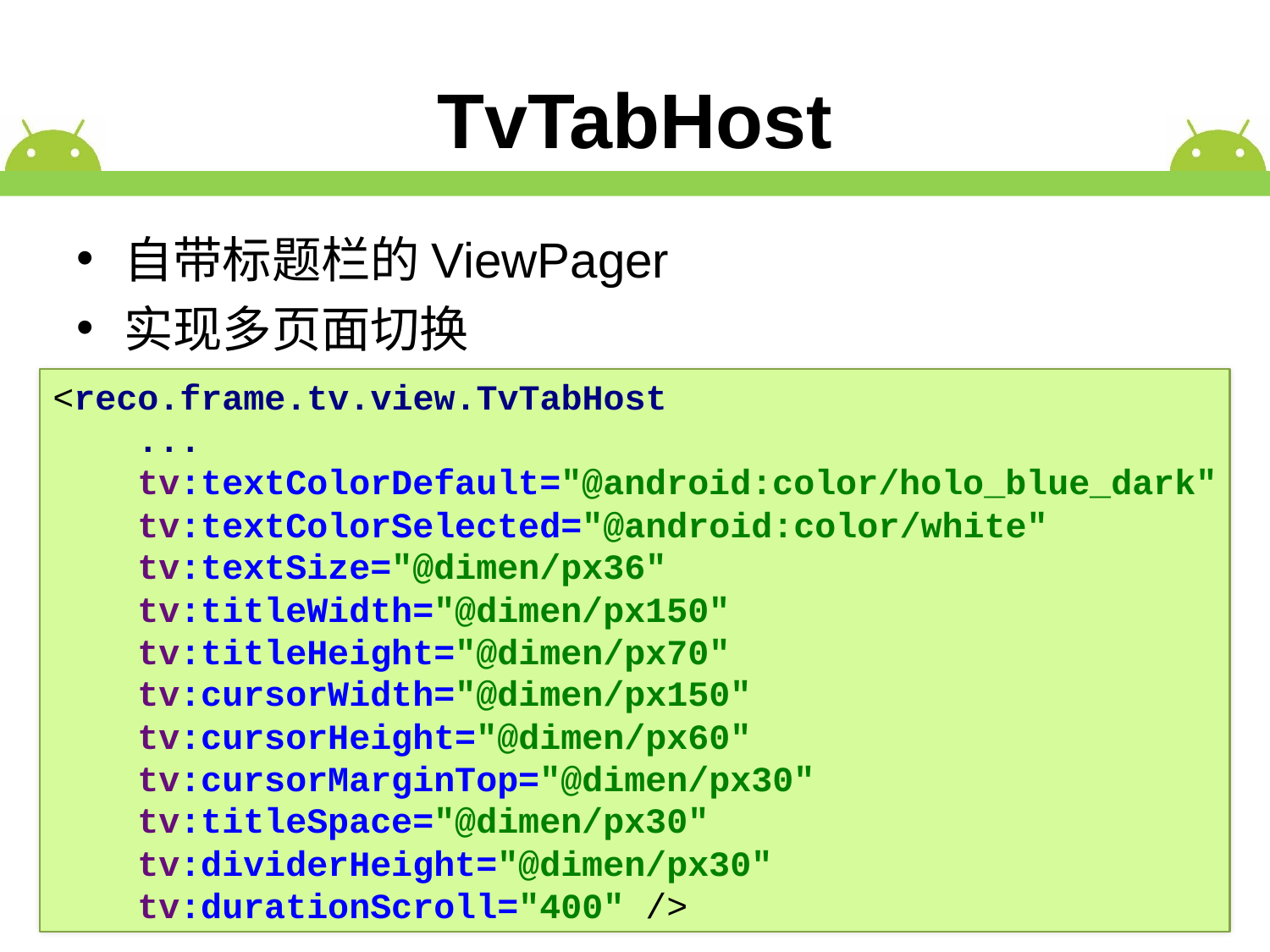

# TvTabHost
自带标题栏的ViewPager
实现多页面切换

<reco.frame.tv.view.TvTabHost
    ...
    tv:textColorDefault="@android:color/holo_blue_dark"
    tv:textColorSelected="@android:color/white"
    tv:textSize="@dimen/px36"
    tv:titleWidth="@dimen/px150"
    tv:titleHeight="@dimen/px70"
    tv:cursorWidth="@dimen/px150"
    tv:cursorHeight="@dimen/px60"
    tv:cursorMarginTop="@dimen/px30"
    tv:titleSpace="@dimen/px30"
    tv:dividerHeight="@dimen/px30"
    tv:durationScroll="400" />